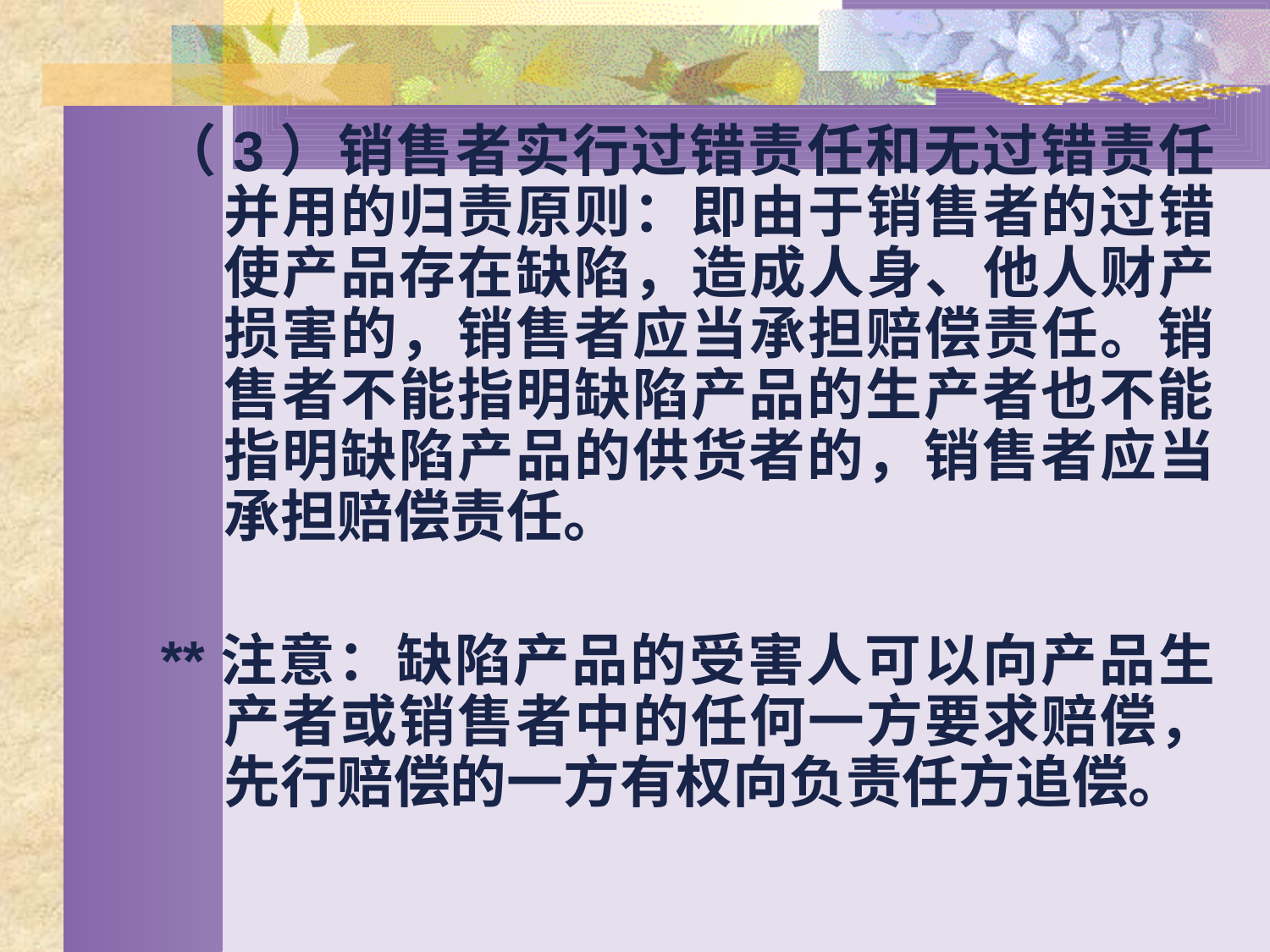

#
（3）销售者实行过错责任和无过错责任并用的归责原则：即由于销售者的过错使产品存在缺陷，造成人身、他人财产损害的，销售者应当承担赔偿责任。销售者不能指明缺陷产品的生产者也不能指明缺陷产品的供货者的，销售者应当承担赔偿责任。

**注意：缺陷产品的受害人可以向产品生产者或销售者中的任何一方要求赔偿，先行赔偿的一方有权向负责任方追偿。